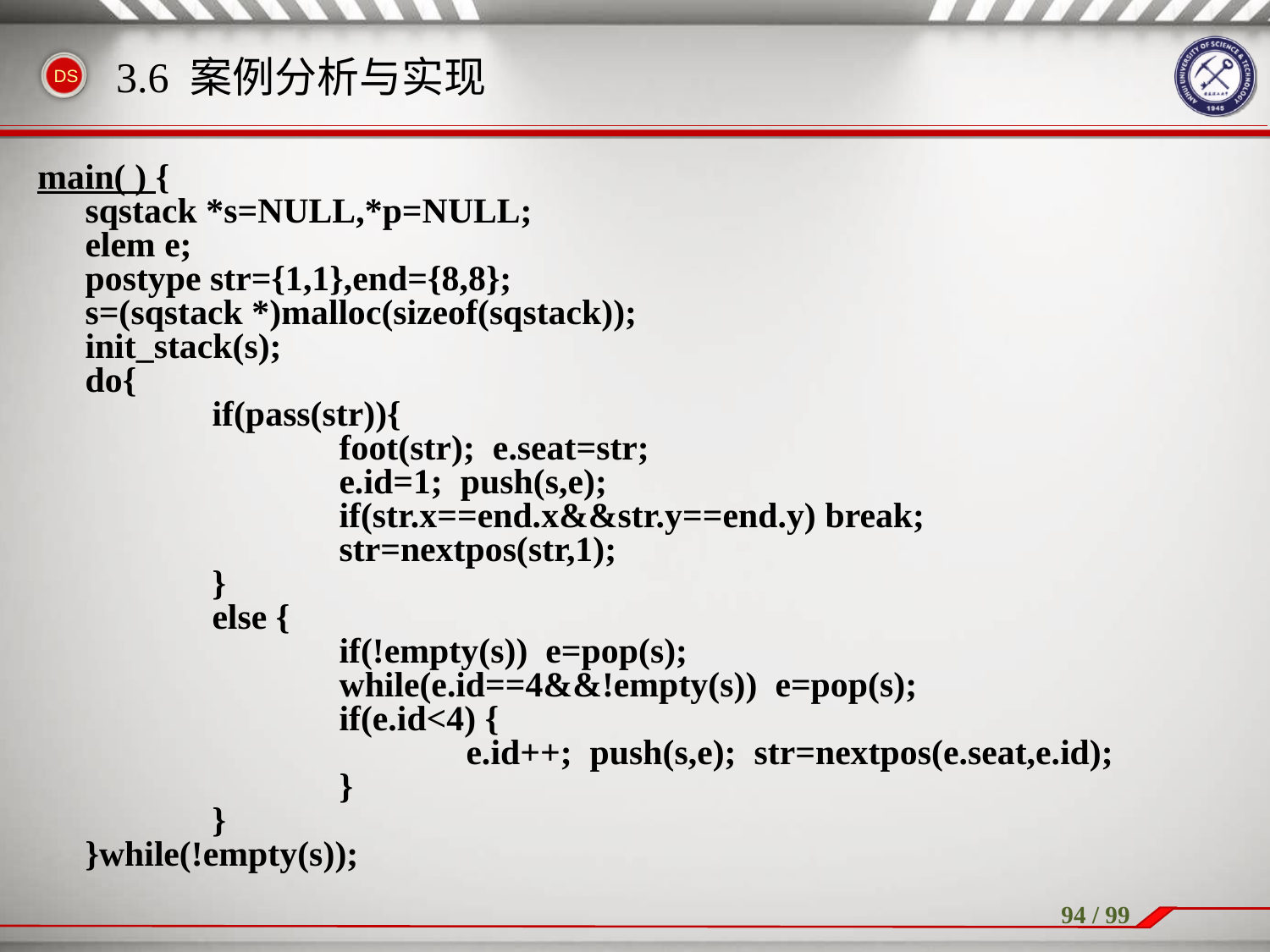

# 3.6 案例分析与实现
main( ) {
	sqstack *s=NULL,*p=NULL;
	elem e;
	postype str={1,1},end={8,8};
	s=(sqstack *)malloc(sizeof(sqstack));
	init_stack(s);
	do{
		if(pass(str)){
			foot(str);  e.seat=str;
			e.id=1;  push(s,e);
			if(str.x==end.x&&str.y==end.y) break;
			str=nextpos(str,1);
		}
		else {
			if(!empty(s))  e=pop(s);
			while(e.id==4&&!empty(s))  e=pop(s);
			if(e.id<4) {
				e.id++;  push(s,e);  str=nextpos(e.seat,e.id);
			}
		}
	}while(!empty(s));